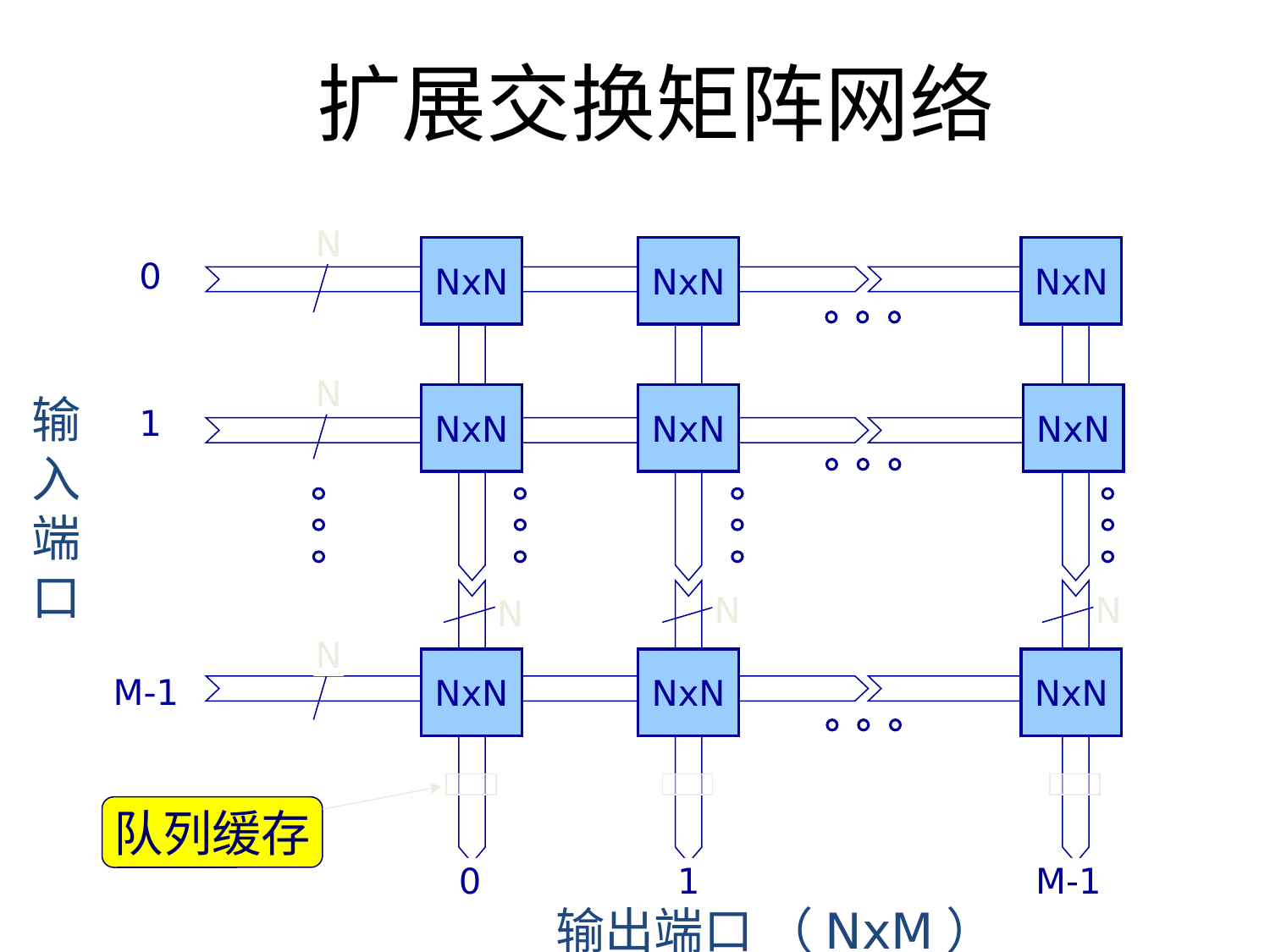

# 扩展交换矩阵网络

N
NxN
NxN
NxN
0

N
NxN
NxN
NxN
输入端口
1

N
N
N
N
NxN
NxN
NxN

M-1

队列缓存
0
1
M-1
输出端口 （NxM）
73